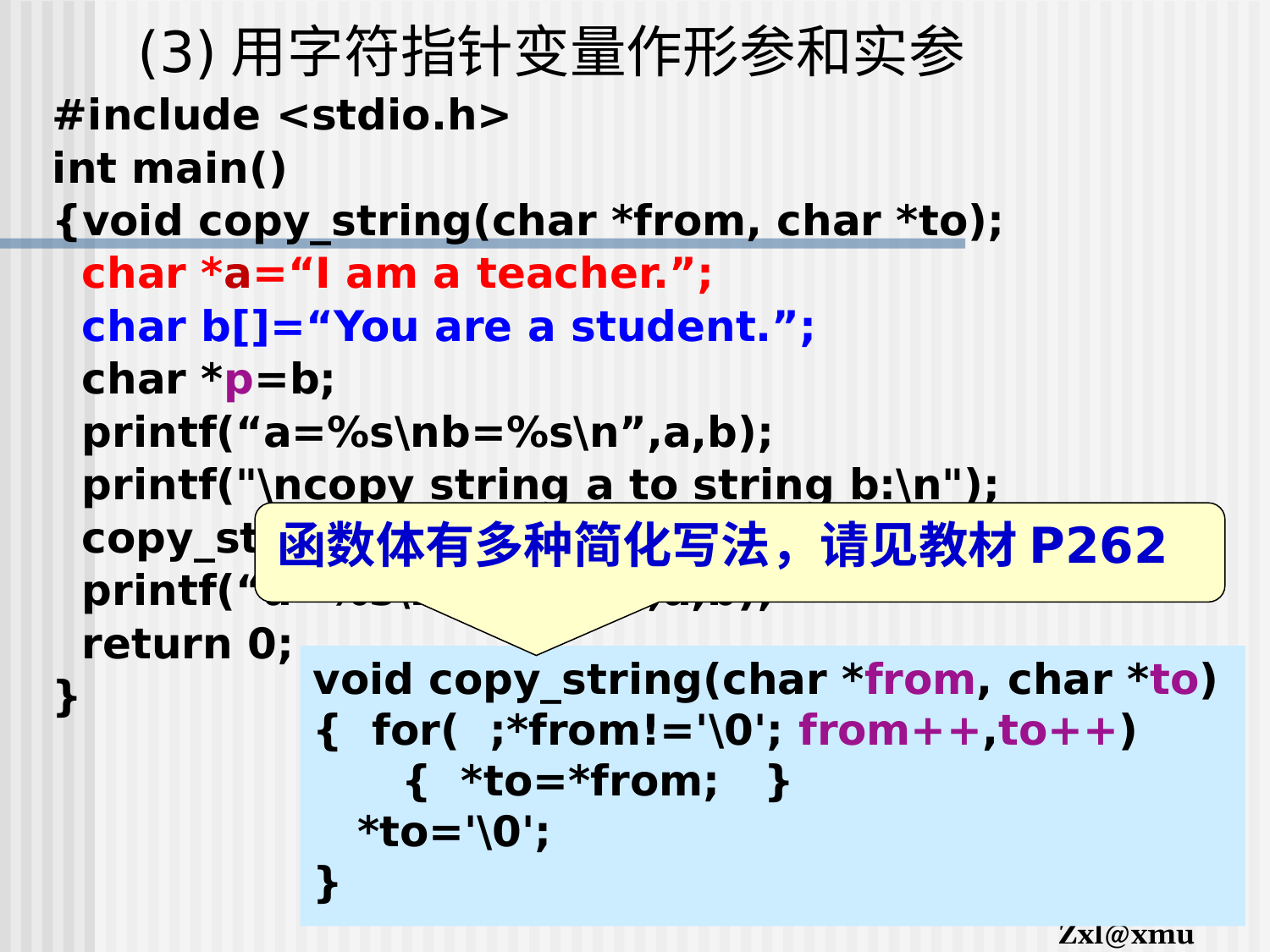

(3)用字符指针变量作形参和实参
#include <stdio.h>
int main()
{void copy_string(char *from, char *to);
  char *a=“I am a teacher.”;
  char b[]=“You are a student.”;
  char *p=b;
  printf(“a=%s\nb=%s\n”,a,b);
  printf("\ncopy string a to string b:\n");
  copy_string(a,p);
  printf(“a=%s\nb=%s\n”,a,b);
  return 0;
}
函数体有多种简化写法，请见教材P262
void copy_string(char *from, char *to)
{  for(  ;*from!='\0'; from++,to++)
      {  *to=*from;   }
   *to='\0';
}